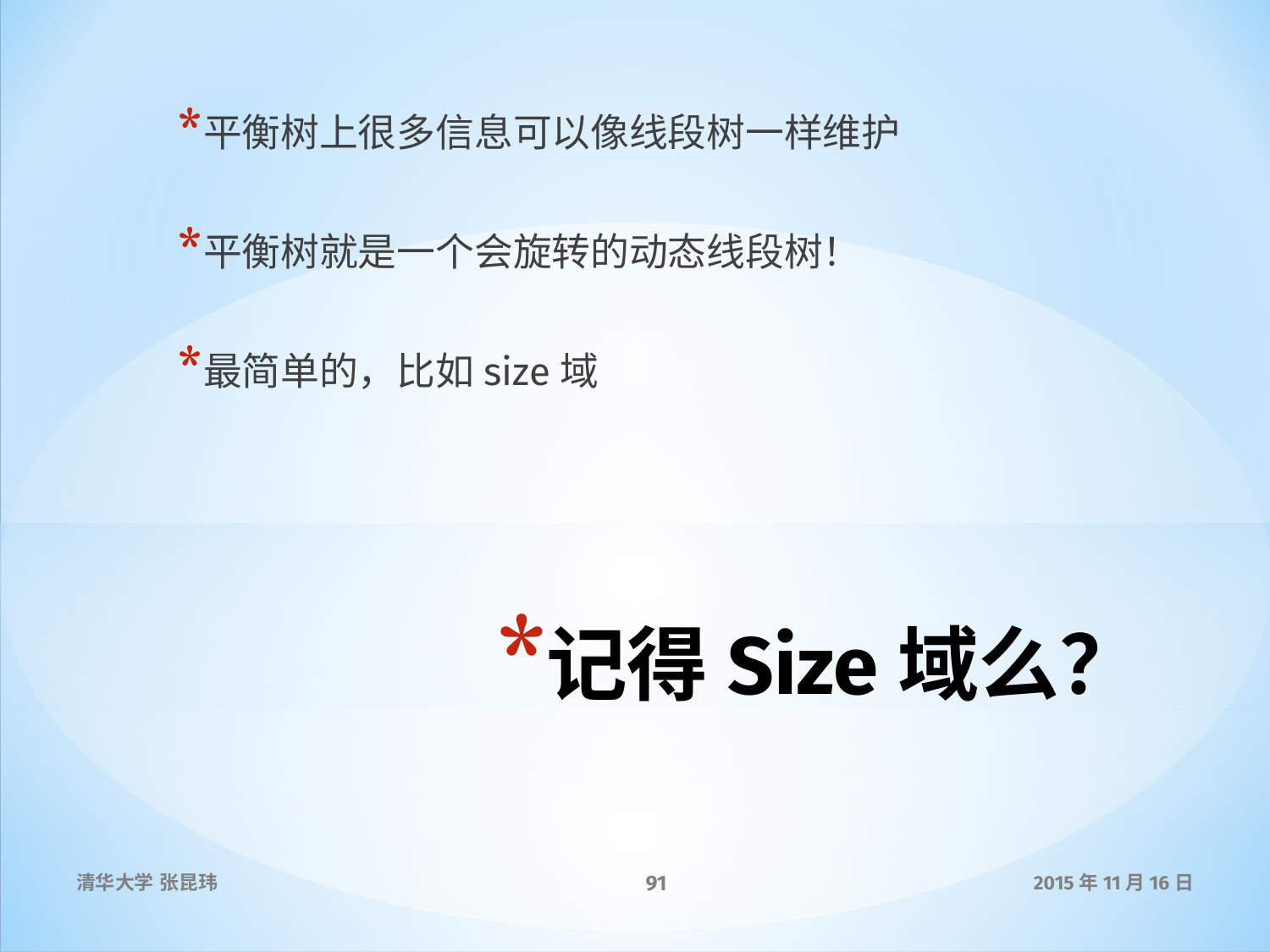

平衡树上很多信息可以像线段树一样维护

平衡树就是一个会旋转的动态线段树！

最简单的，比如size域
# 记得Size域么？
清华大学 张昆玮
91
2015年11月16日